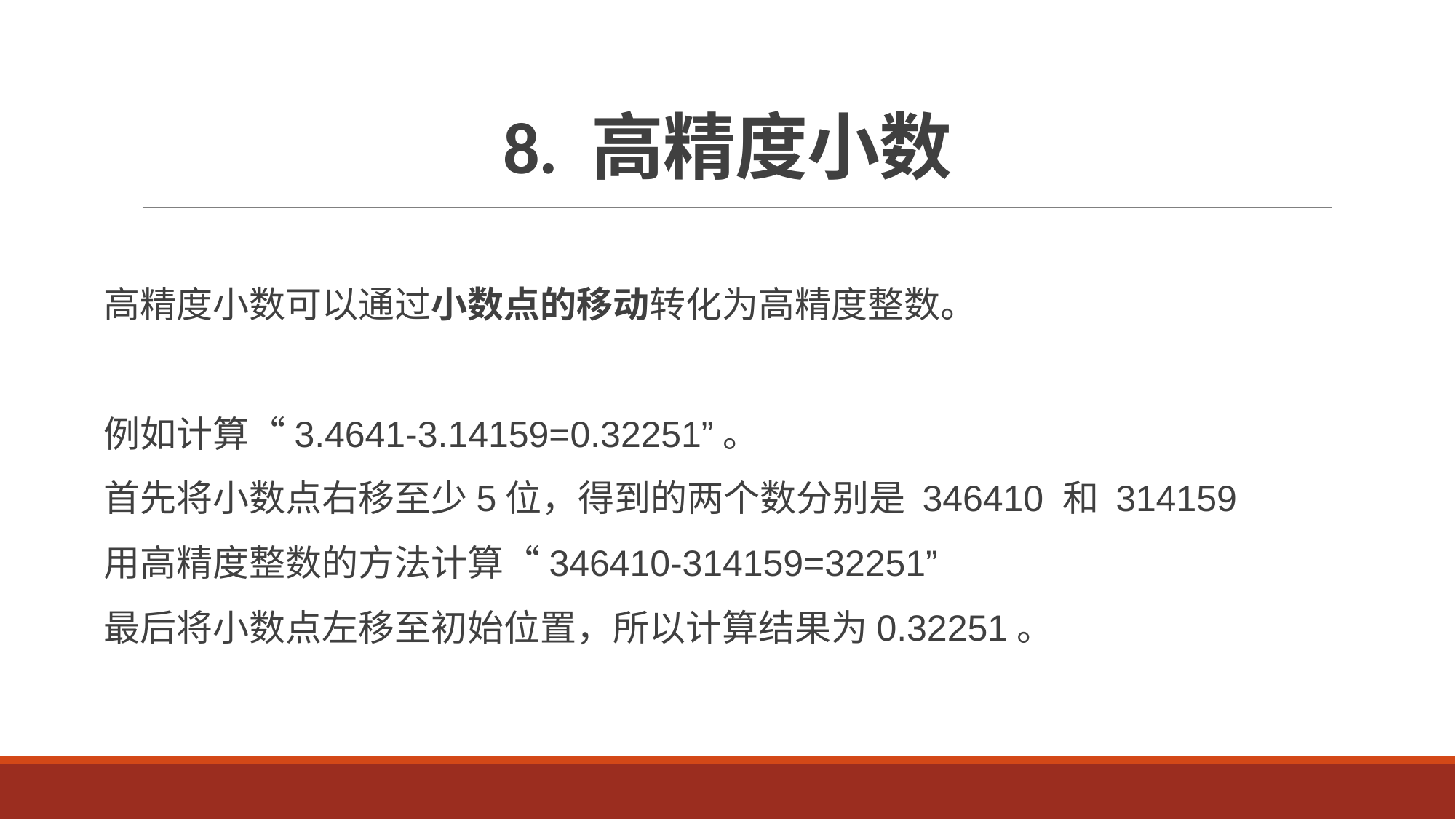

# 8. 高精度小数
高精度小数可以通过小数点的移动转化为高精度整数。

例如计算“3.4641-3.14159=0.32251”。
首先将小数点右移至少5位，得到的两个数分别是 346410 和 314159
用高精度整数的方法计算“346410-314159=32251”
最后将小数点左移至初始位置，所以计算结果为0.32251。